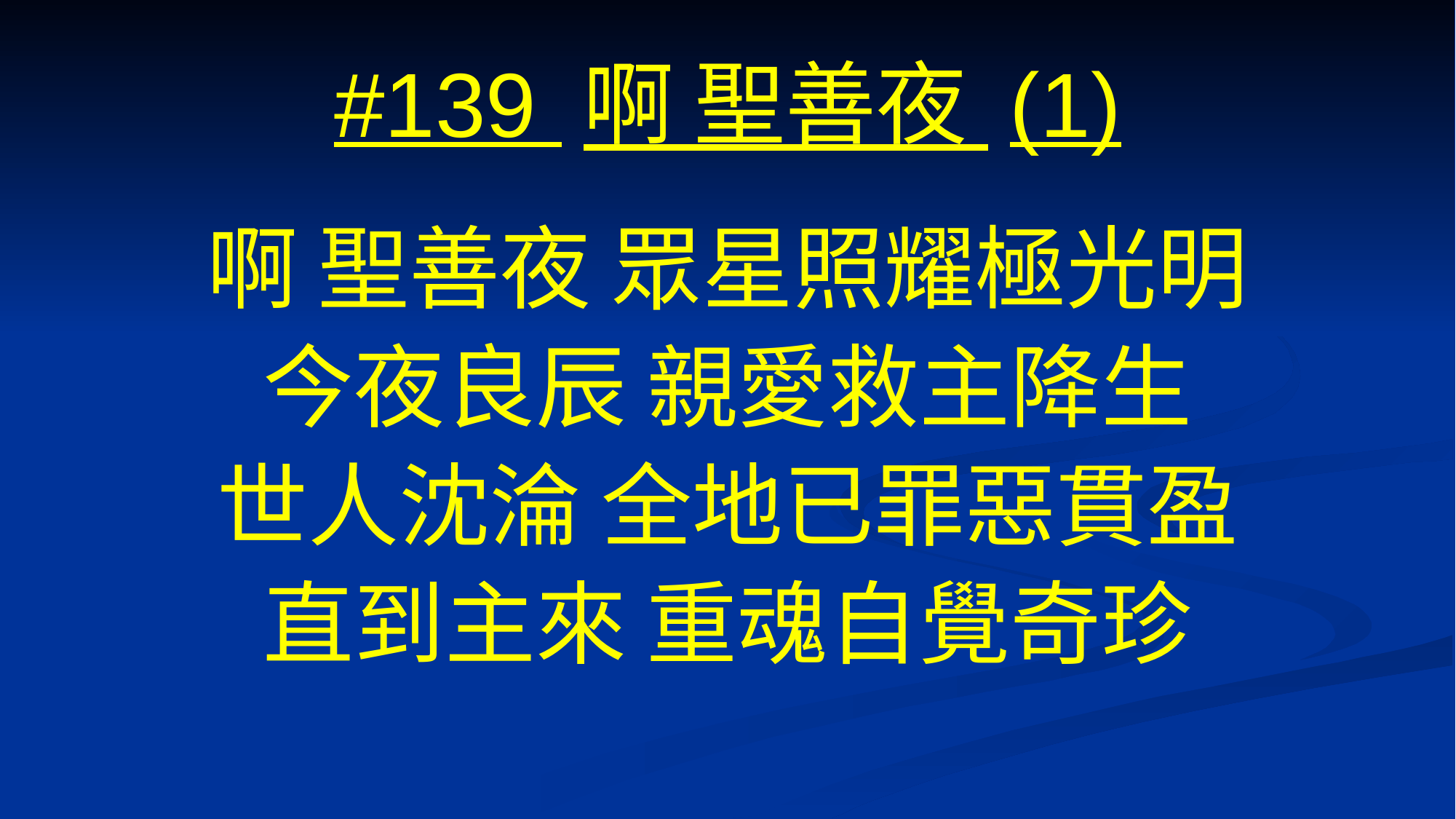

# #139 啊 聖善夜 (1)
啊 聖善夜 眾星照耀極光明
今夜良辰 親愛救主降生
世人沈淪 全地已罪惡貫盈
直到主來 重魂自覺奇珍